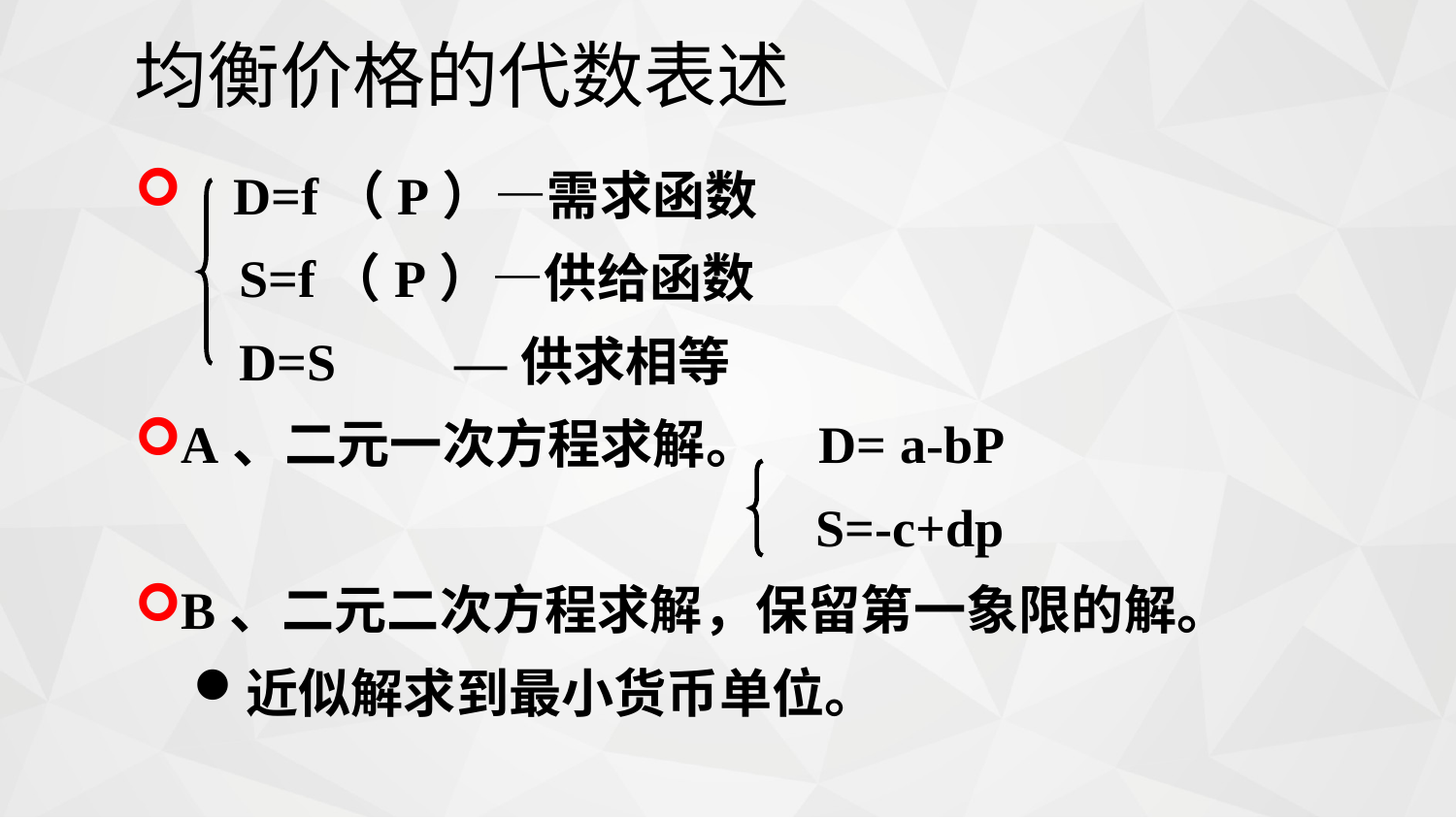

# 均衡价格的代数表述
    D=f（P）—需求函数
        S=f（P）—供给函数
        D=S         —供求相等
A、二元一次方程求解。    D= a-bP
                                                    S=-c+dp
B、二元二次方程求解，保留第一象限的解。
近似解求到最小货币单位。

35